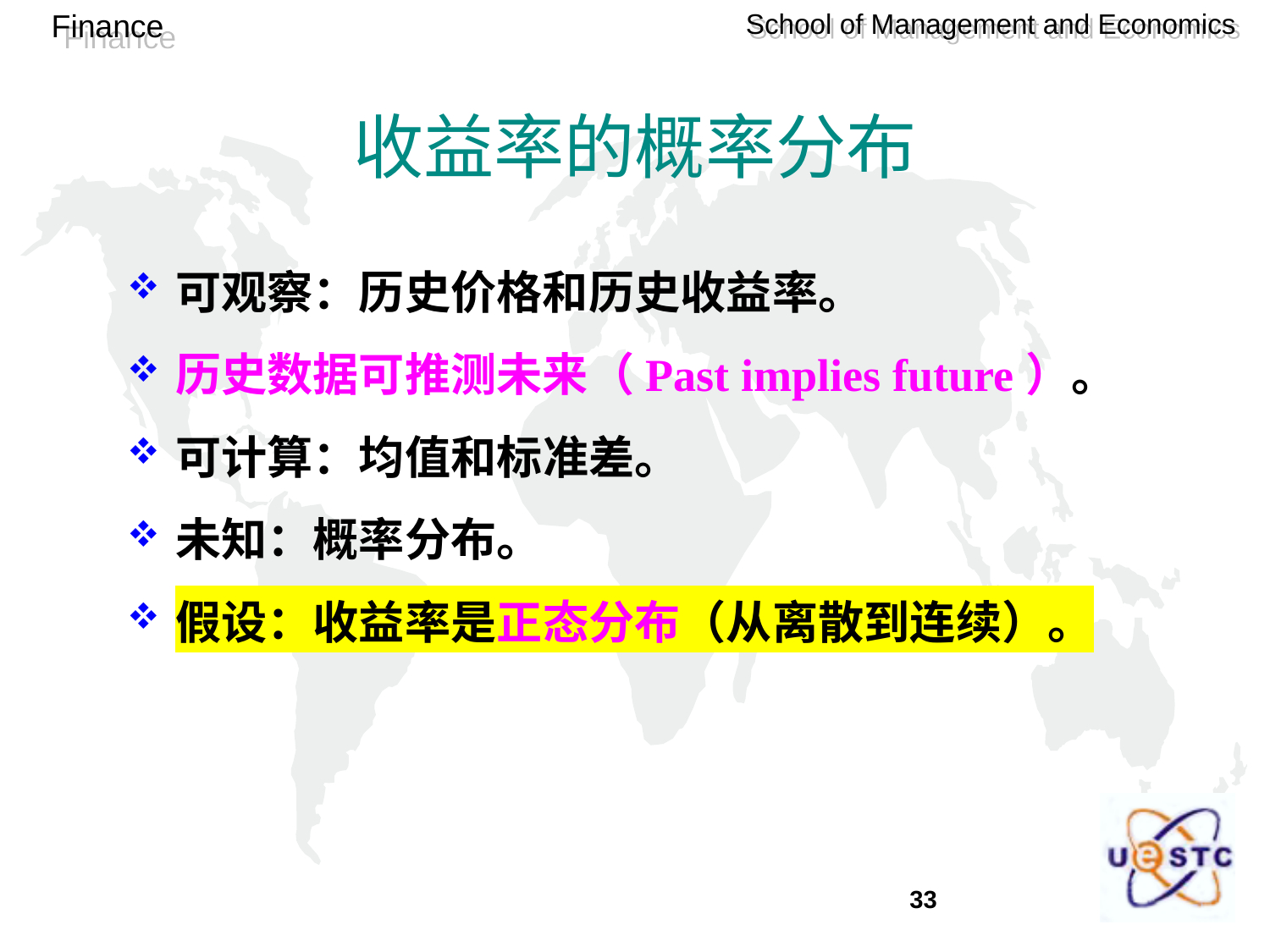

# 收益率的概率分布
可观察：历史价格和历史收益率。
历史数据可推测未来（Past implies future）。
可计算：均值和标准差。
未知：概率分布。
假设：收益率是正态分布（从离散到连续）。